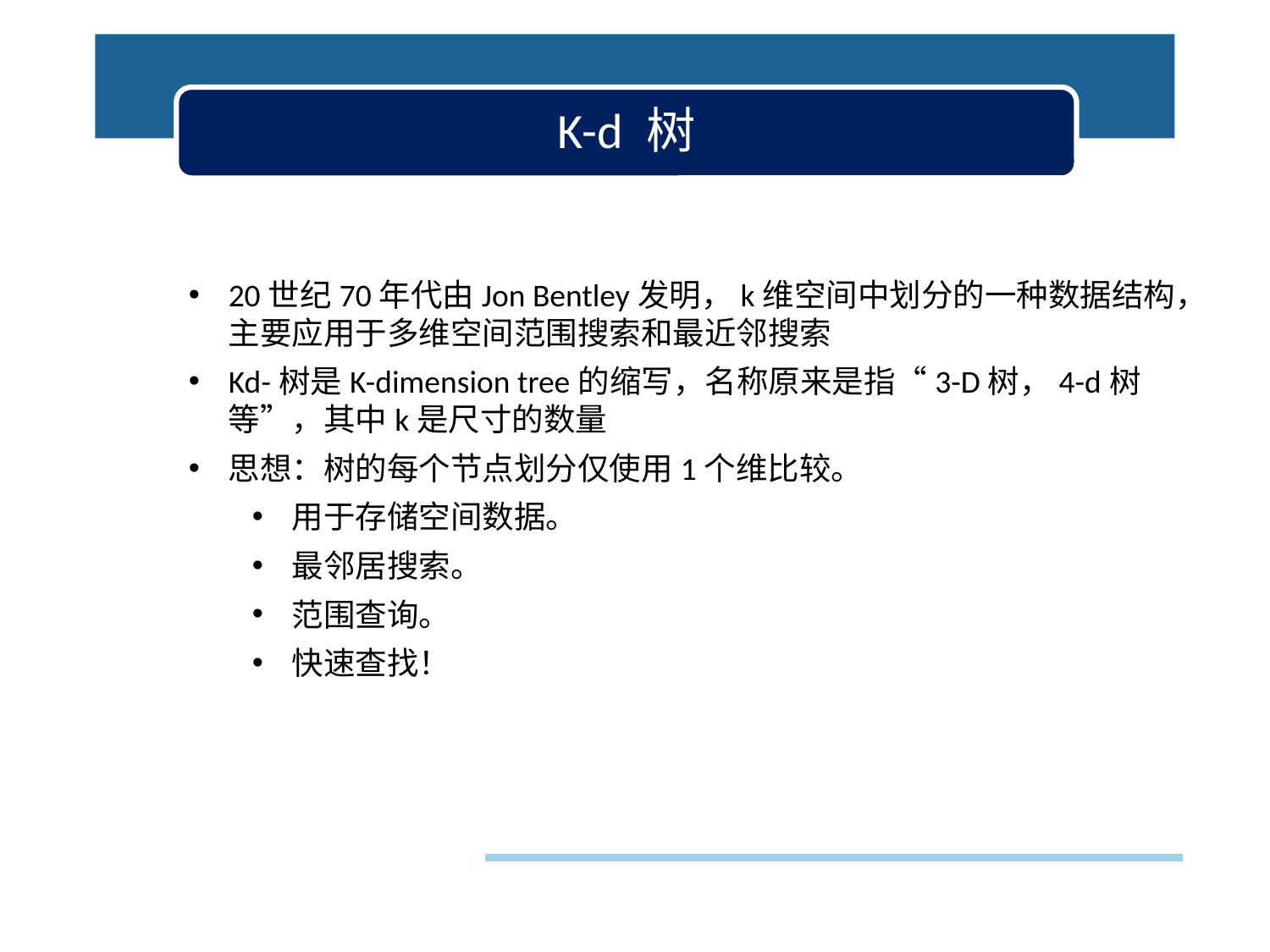

# K-d 树
20世纪70年代由Jon Bentley发明，k维空间中划分的一种数据结构，主要应用于多维空间范围搜索和最近邻搜索
Kd-树是K-dimension tree的缩写，名称原来是指“3-D树，4-d树等”，其中k是尺寸的数量
思想：树的每个节点划分仅使用1个维比较。
用于存储空间数据。
最邻居搜索。
范围查询。
快速查找！